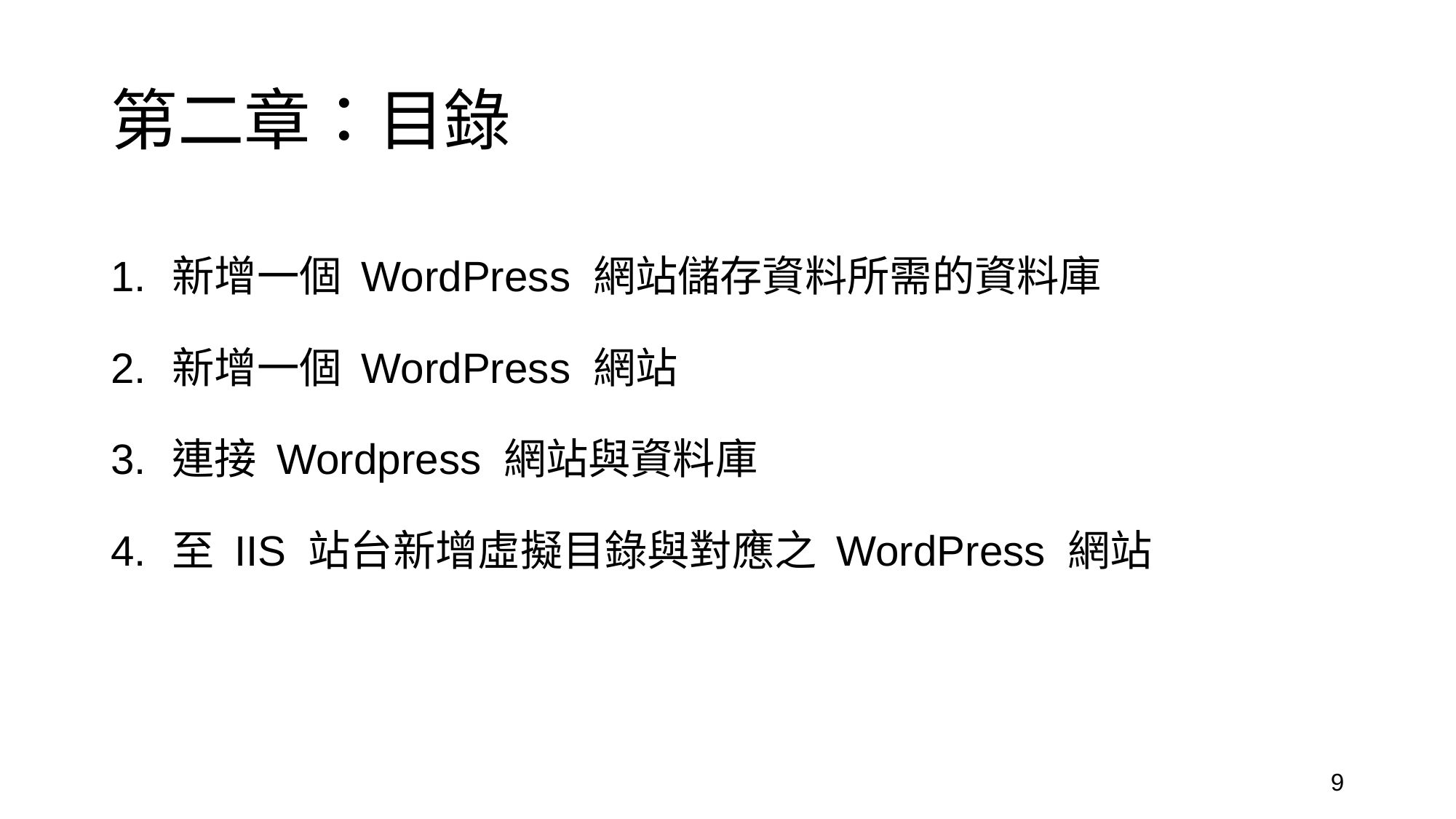

# 第二章：目錄
新增一個 WordPress 網站儲存資料所需的資料庫
新增一個 WordPress 網站
連接 Wordpress 網站與資料庫
至 IIS 站台新增虛擬目錄與對應之 WordPress 網站

9